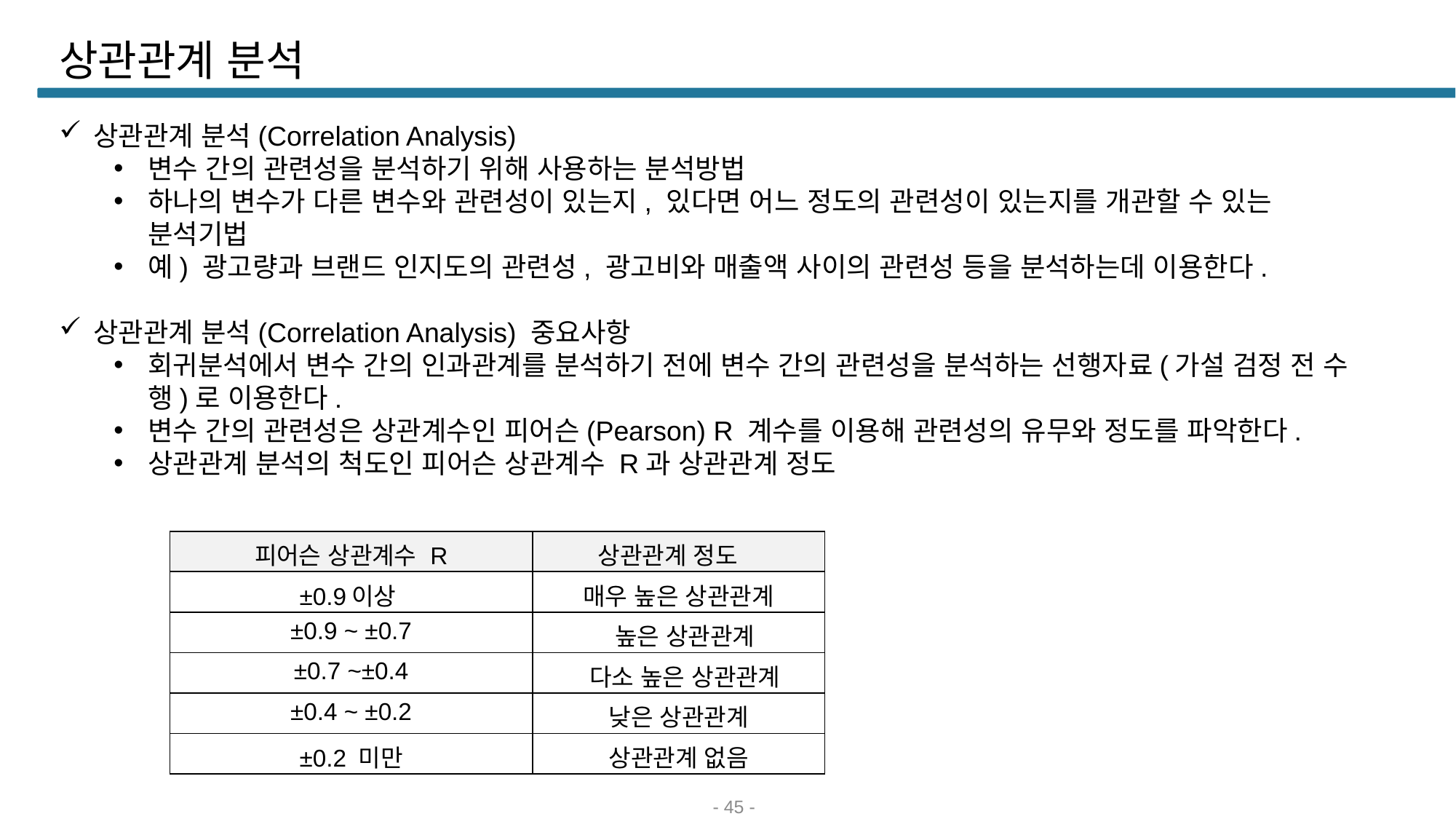

# 상관관계 분석
상관관계 분석(Correlation Analysis)
변수 간의 관련성을 분석하기 위해 사용하는 분석방법
하나의 변수가 다른 변수와 관련성이 있는지, 있다면 어느 정도의 관련성이 있는지를 개관할 수 있는 분석기법
예) 광고량과 브랜드 인지도의 관련성, 광고비와 매출액 사이의 관련성 등을 분석하는데 이용한다.

상관관계 분석(Correlation Analysis) 중요사항
회귀분석에서 변수 간의 인과관계를 분석하기 전에 변수 간의 관련성을 분석하는 선행자료(가설 검정 전 수행)로 이용한다.
변수 간의 관련성은 상관계수인 피어슨(Pearson) R 계수를 이용해 관련성의 유무와 정도를 파악한다.
상관관계 분석의 척도인 피어슨 상관계수 R과 상관관계 정도

| 피어슨 상관계수 R | 상관관계 정도 |
| --- | --- |
| ±0.9이상 | 매우 높은 상관관계 |
| ±0.9 ~ ±0.7 | 높은 상관관계 |
| ±0.7 ~±0.4 | 다소 높은 상관관계 |
| ±0.4 ~ ±0.2 | 낮은 상관관계 |
| ±0.2 미만 | 상관관계 없음 |
- 45 -